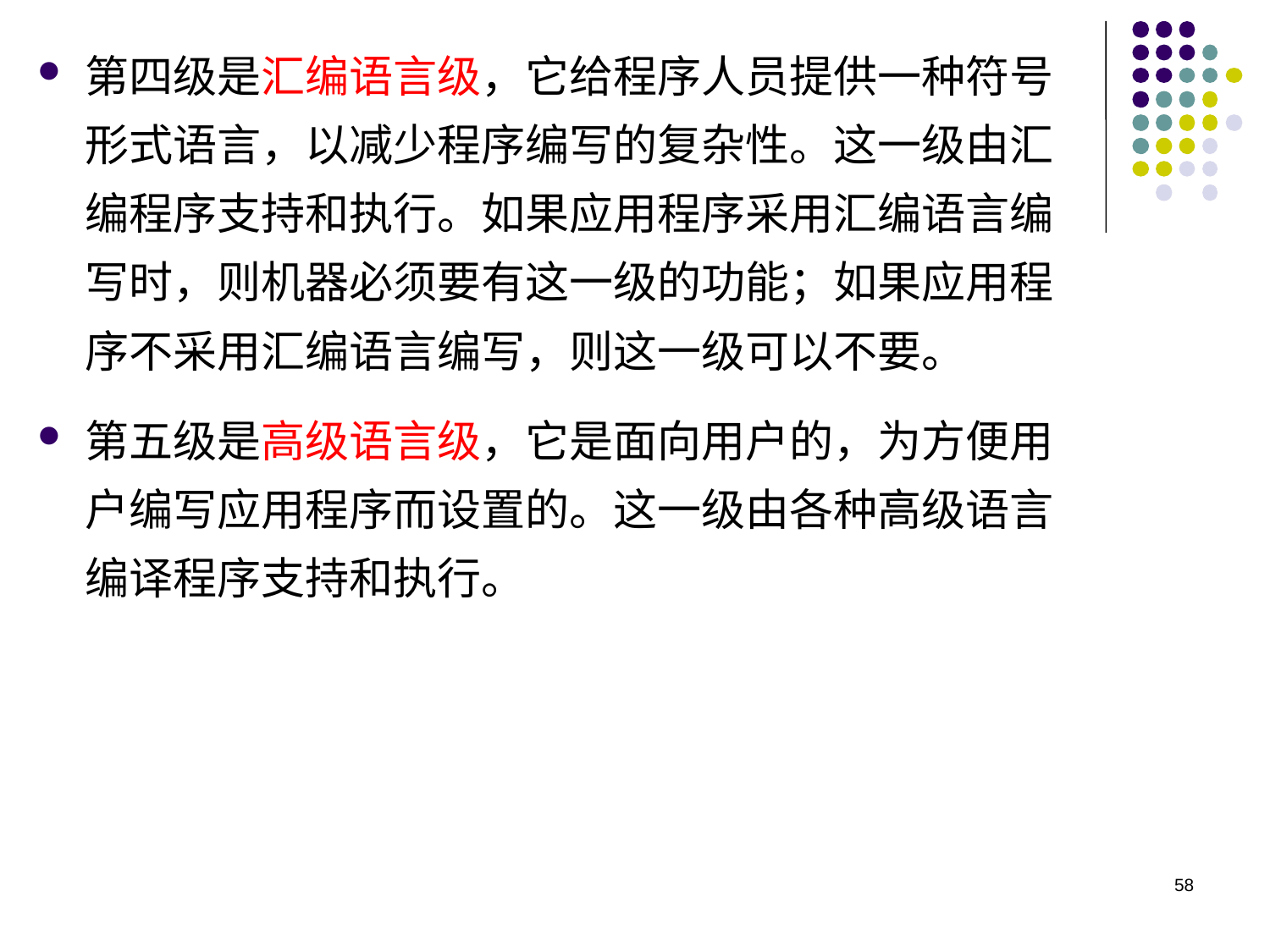

第四级是汇编语言级，它给程序人员提供一种符号形式语言，以减少程序编写的复杂性。这一级由汇编程序支持和执行。如果应用程序采用汇编语言编写时，则机器必须要有这一级的功能；如果应用程序不采用汇编语言编写，则这一级可以不要。
第五级是高级语言级，它是面向用户的，为方便用户编写应用程序而设置的。这一级由各种高级语言编译程序支持和执行。
58